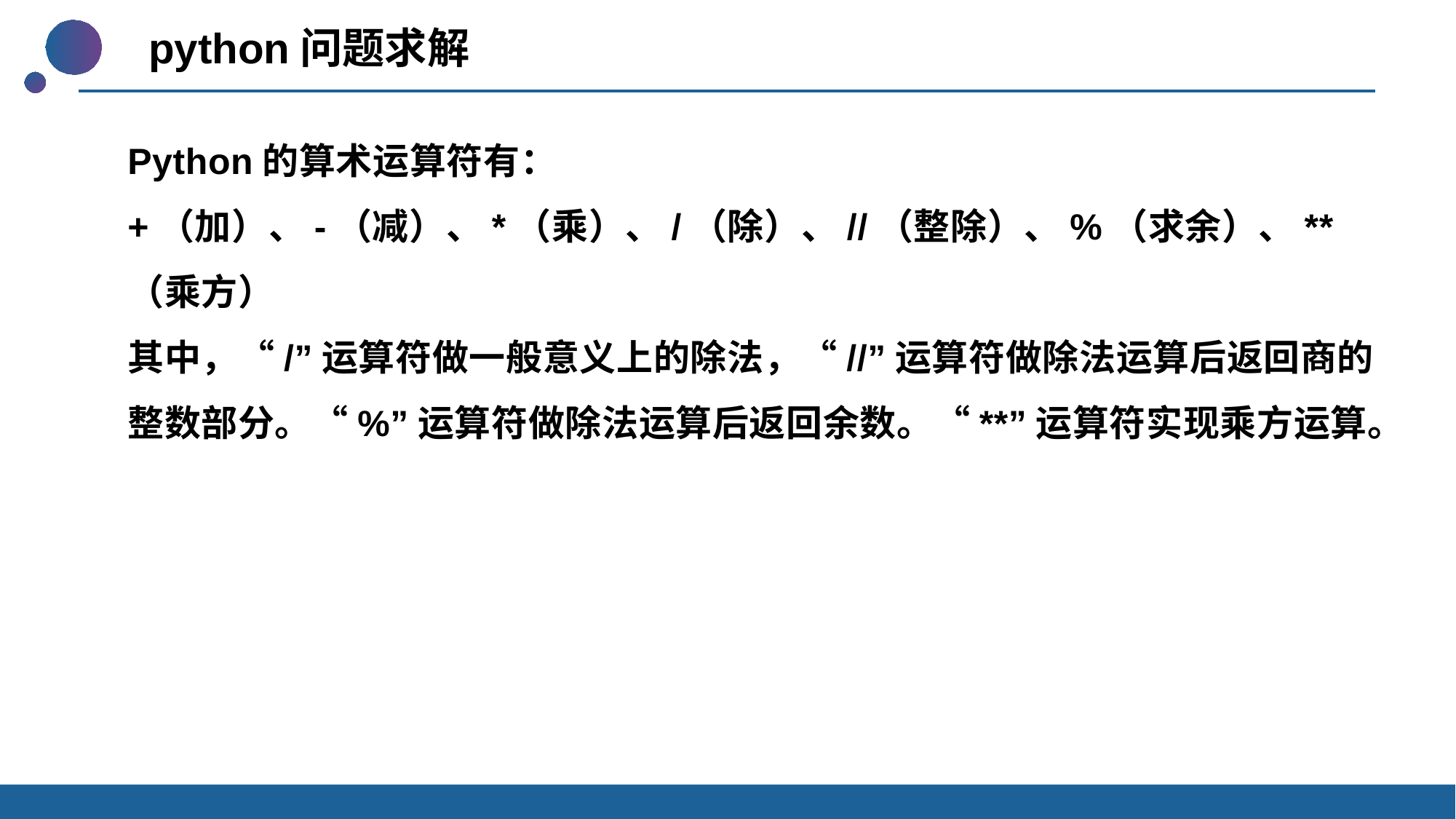

python问题求解

Python的算术运算符有：
+（加）、-（减）、*（乘）、/（除）、//（整除）、%（求余）、**（乘方）
其中，“/”运算符做一般意义上的除法，“//”运算符做除法运算后返回商的整数部分。“%”运算符做除法运算后返回余数。“**”运算符实现乘方运算。